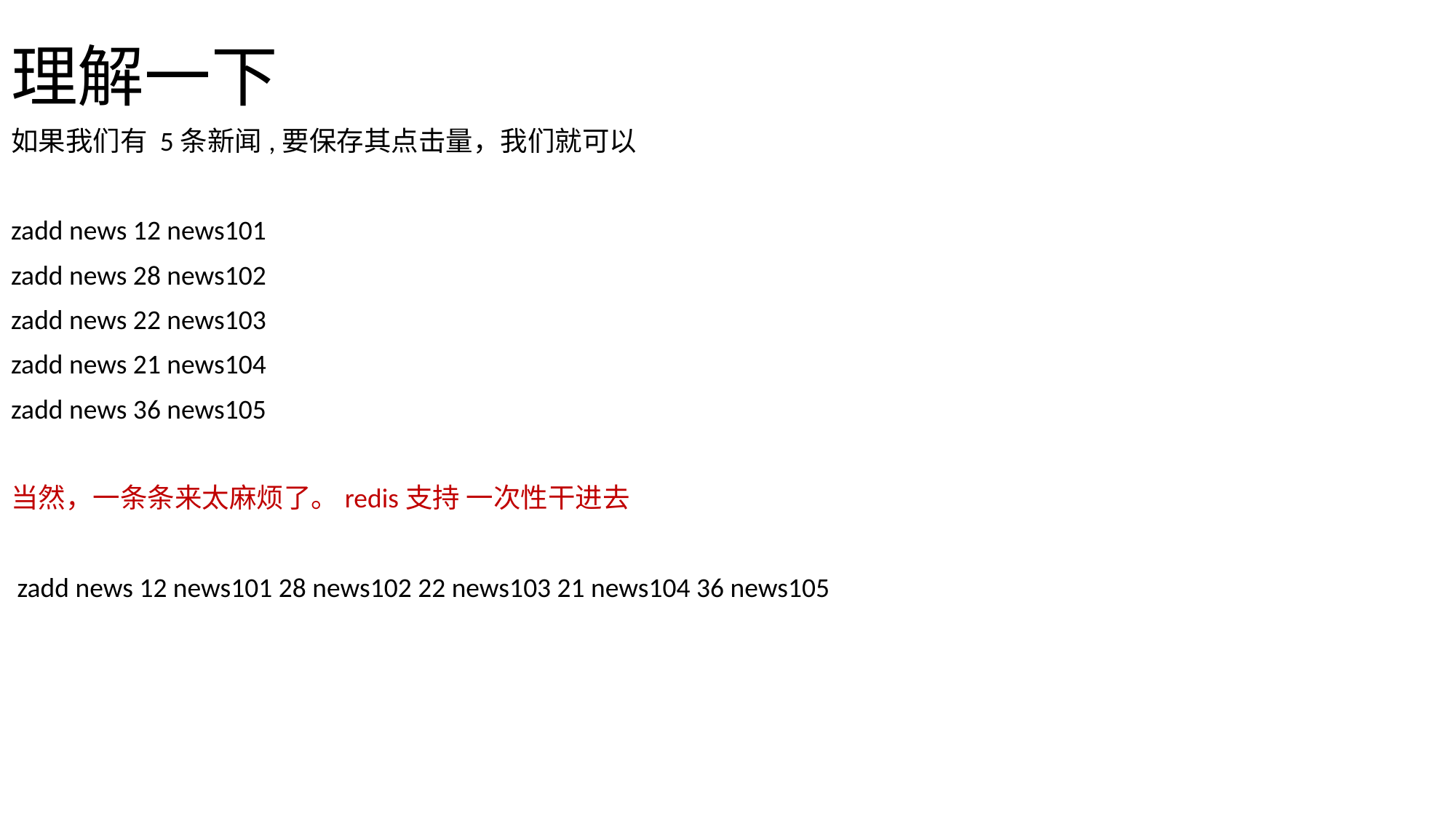

# 理解一下
如果我们有 5条新闻,要保存其点击量，我们就可以

zadd news 12 news101
zadd news 28 news102
zadd news 22 news103
zadd news 21 news104
zadd news 36 news105

当然，一条条来太麻烦了。redis支持 一次性干进去

 zadd news 12 news101 28 news102 22 news103 21 news104 36 news105